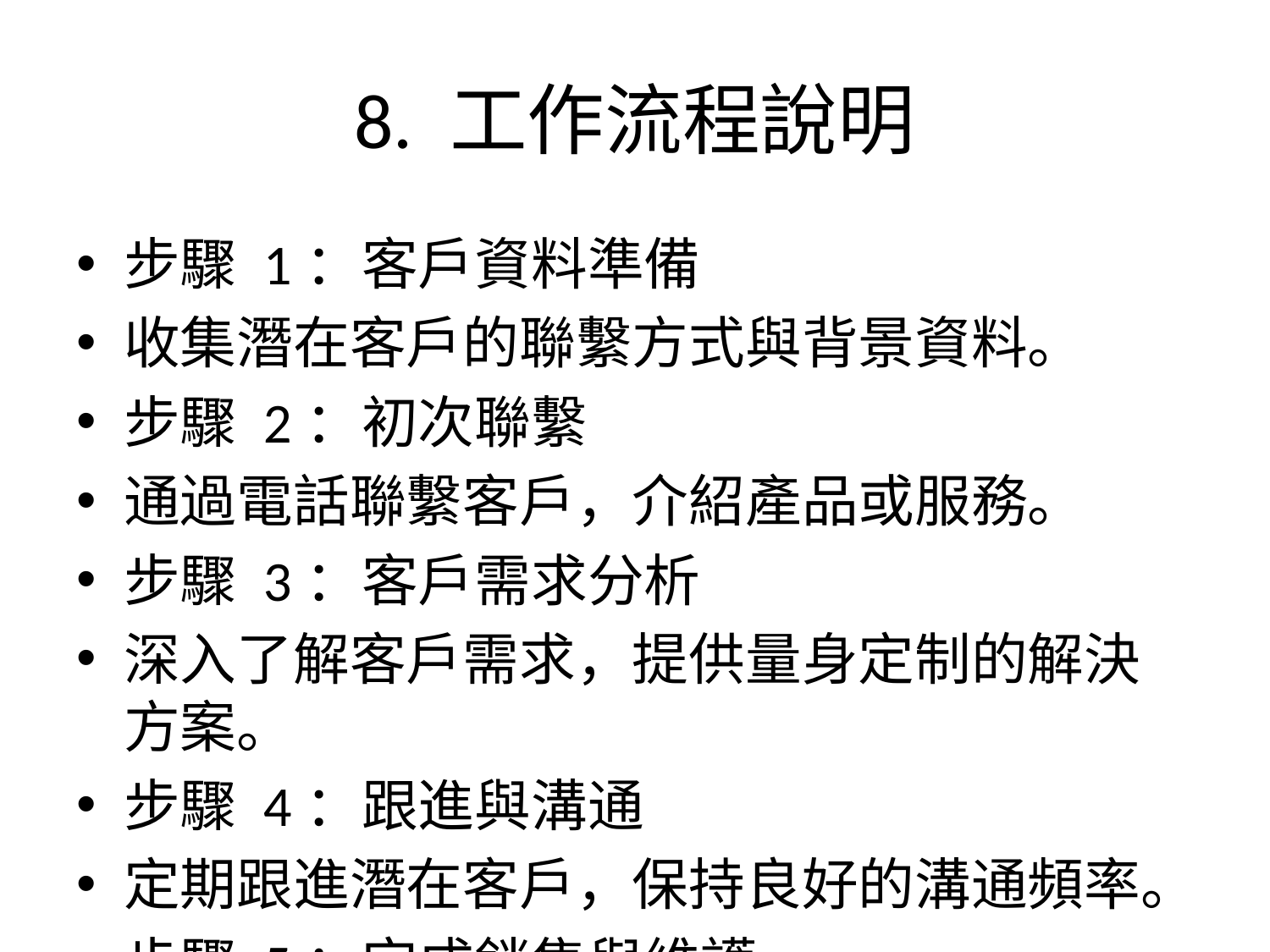

# 8. 工作流程說明
步驟 1：客戶資料準備
收集潛在客戶的聯繫方式與背景資料。
步驟 2：初次聯繫
通過電話聯繫客戶，介紹產品或服務。
步驟 3：客戶需求分析
深入了解客戶需求，提供量身定制的解決方案。
步驟 4：跟進與溝通
定期跟進潛在客戶，保持良好的溝通頻率。
步驟 5：完成銷售與維護
確保交易成功，並指導客戶使用產品或服務。
步驟 6：反饋與改進
收集客戶反饋，改進電話溝通策略與流程。